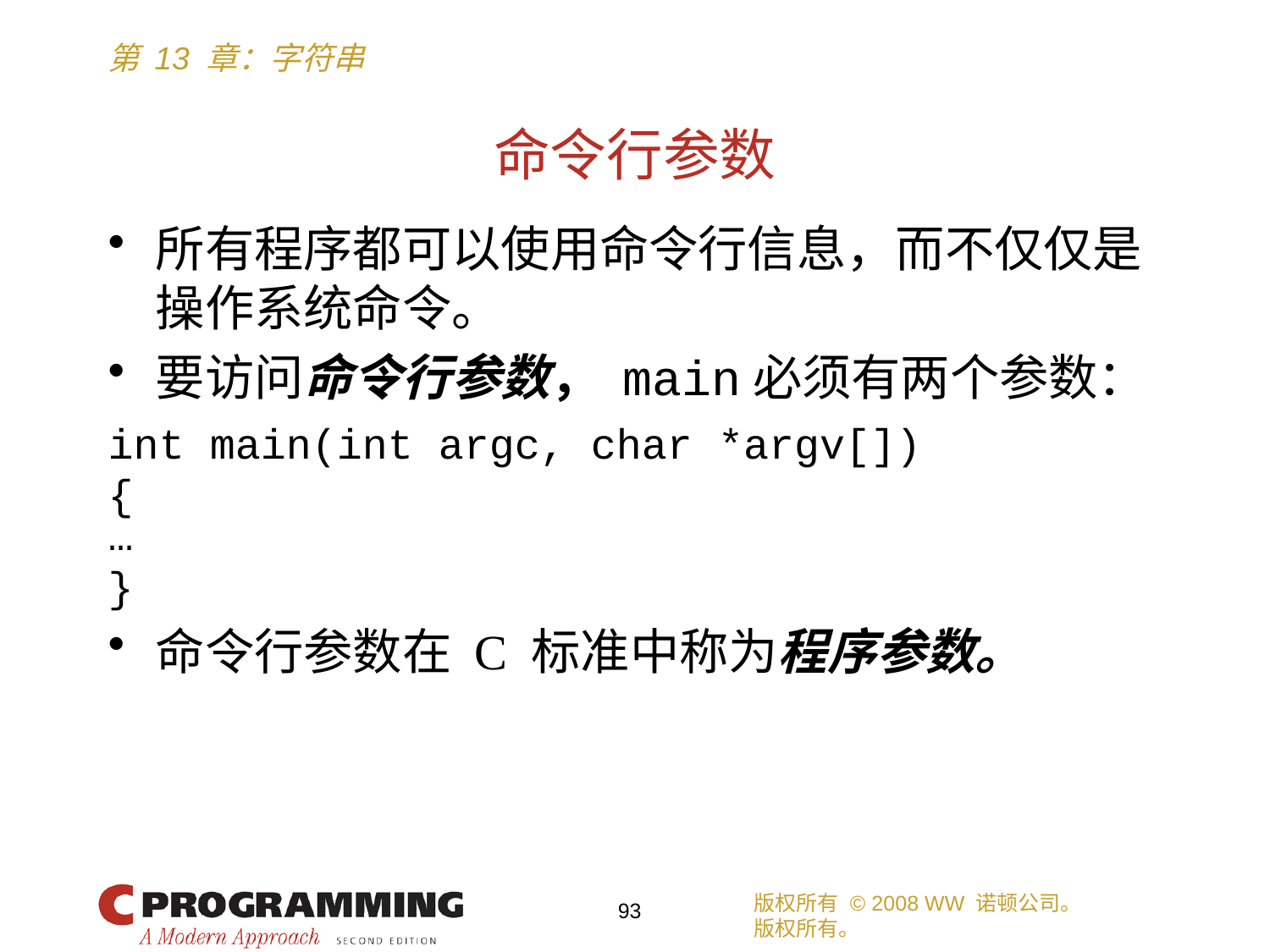

# 命令行参数
所有程序都可以使用命令行信息，而不仅仅是操作系统命令。
要访问命令行参数， main必须有两个参数：
int main(int argc, char *argv[])
{
…
}
命令行参数在 C 标准中称为程序参数。

版权所有 © 2008 WW 诺顿公司。
版权所有。
93